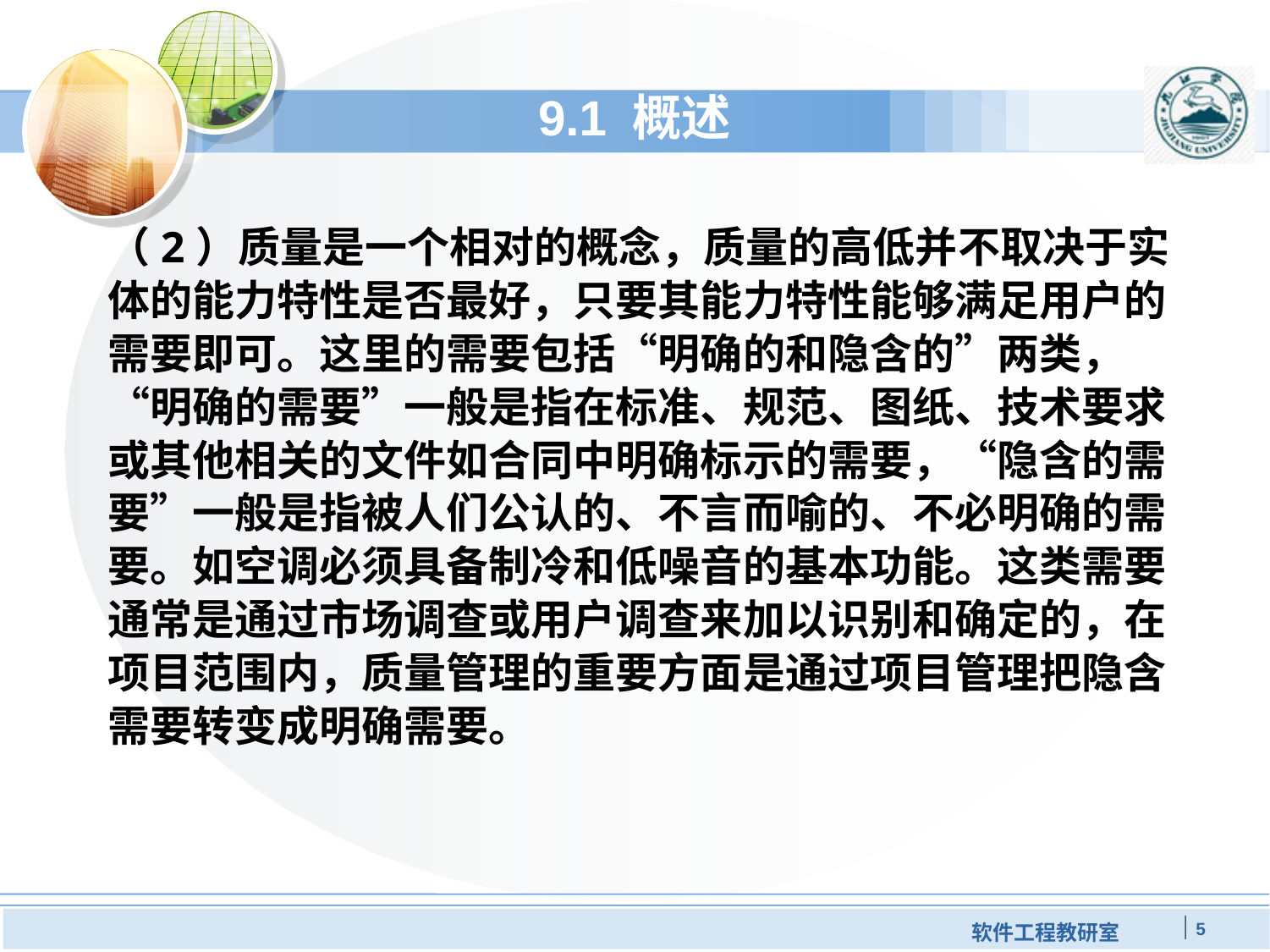

# 9.1 概述
（2）质量是一个相对的概念，质量的高低并不取决于实体的能力特性是否最好，只要其能力特性能够满足用户的需要即可。这里的需要包括“明确的和隐含的”两类，“明确的需要”一般是指在标准、规范、图纸、技术要求或其他相关的文件如合同中明确标示的需要，“隐含的需要”一般是指被人们公认的、不言而喻的、不必明确的需要。如空调必须具备制冷和低噪音的基本功能。这类需要通常是通过市场调查或用户调查来加以识别和确定的，在项目范围内，质量管理的重要方面是通过项目管理把隐含需要转变成明确需要。